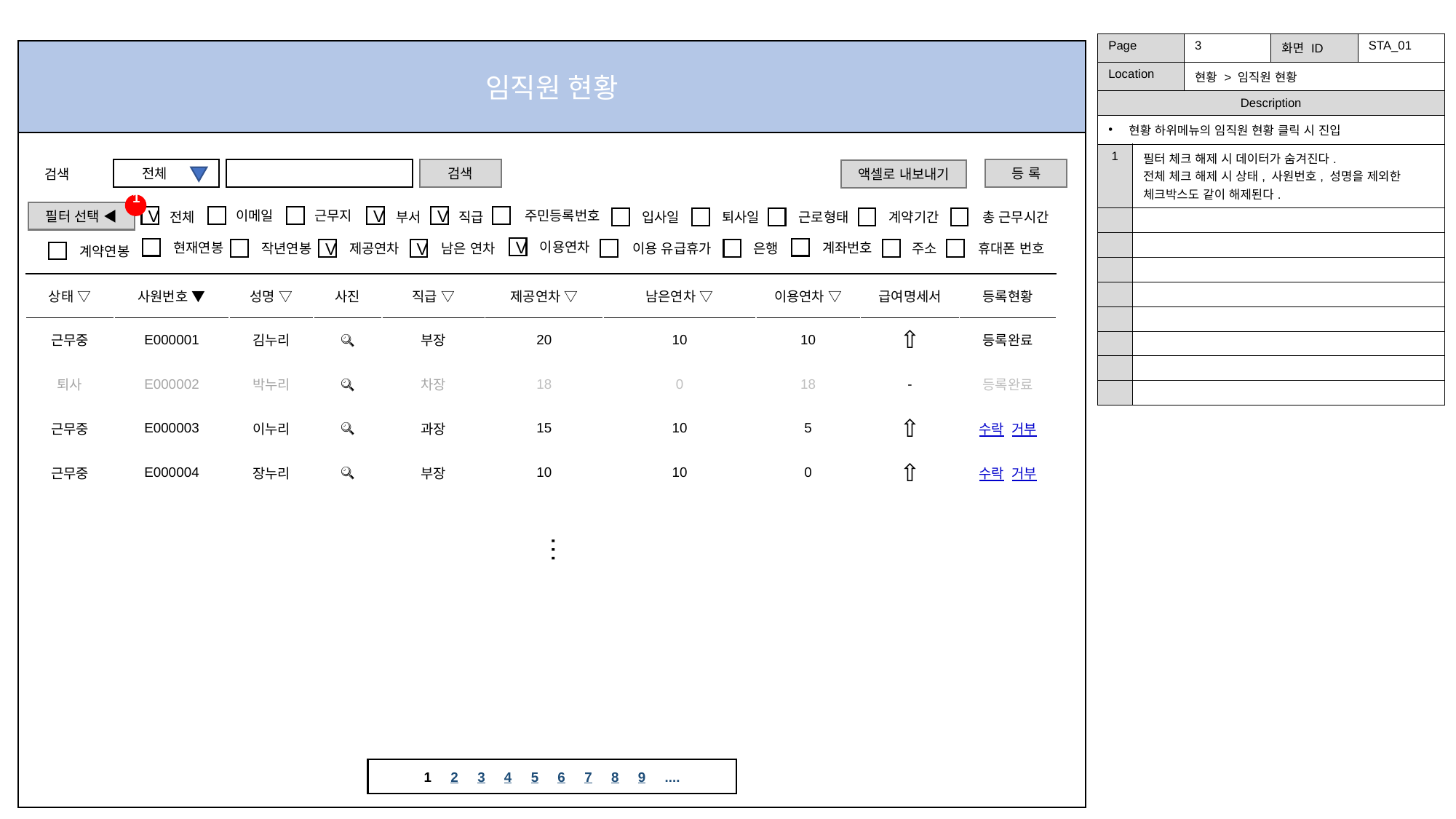

| Page |  | 3 | 화면 ID | STA\_01 |
| --- | --- | --- | --- | --- |
| Location |  | 현황 > 임직원 현황 |  |  |
| Description |  |  |  |  |
| 현황 하위메뉴의 임직원 현황 클릭 시 진입 |  |  |  |  |
| 1 | 필터 체크 해제 시 데이터가 숨겨진다. 전체 체크 해제 시 상태, 사원번호, 성명을 제외한 체크박스도 같이 해제된다. |  |  |  |
|  |  |  |  |  |
|  |  |  |  |  |
|  |  |  |  |  |
|  |  |  |  |  |
|  |  |  |  |  |
|  |  |  |  |  |
|  |  |  |  |  |
|  |  |  |  |  |
임직원 현황

검색
등 록
    전체

검색
액셀로 내보내기

1
이메일
근무지
주민등록번호
필터 선택 ◀
직급
입사일
계약기간
총 근무시간
퇴사일
근로형태
전체
부서
V

V

V

이용연차
계좌번호
현재연봉
제공연차
남은 연차
작년연봉
이용 유급휴가
은행
주소
휴대폰 번호
계약연봉
V

V
V

| 상태 ▽ | 사원번호 ▼ | 성명 ▽ | 사진 | 직급 ▽ | 제공연차 ▽ | 남은연차 ▽ | 이용연차 ▽ | 급여명세서 | 등록현황 |
| --- | --- | --- | --- | --- | --- | --- | --- | --- | --- |
| 근무중 | E000001 | 김누리 | 🔍 | 부장 | 20 | 10 | 10 | ⇧ | 등록완료 |
| 퇴사 | E000002 | 박누리 | 🔍 | 차장 | 18 | 0 | 18 | - | 등록완료 |
| 근무중 | E000003 | 이누리 | 🔍 | 과장 | 15 | 10 | 5 | ⇧ | 수락 거부 |
| 근무중 | E000004 | 장누리 | 🔍 | 부장 | 10 | 10 | 0 | ⇧ | 수락 거부 |
|  |  |  |  |  |  |  |  |  |  |
|  |  |  |  |  |  |  |  |  |  |
|  |  |  |  |  |  |  |  |  |  |
|  |  |  |  |  |  |  |  |  |  |
|  |  |  |  |  |  |  |  |  |  |
…
1     2     3     4     5     6     7     8     9     ....